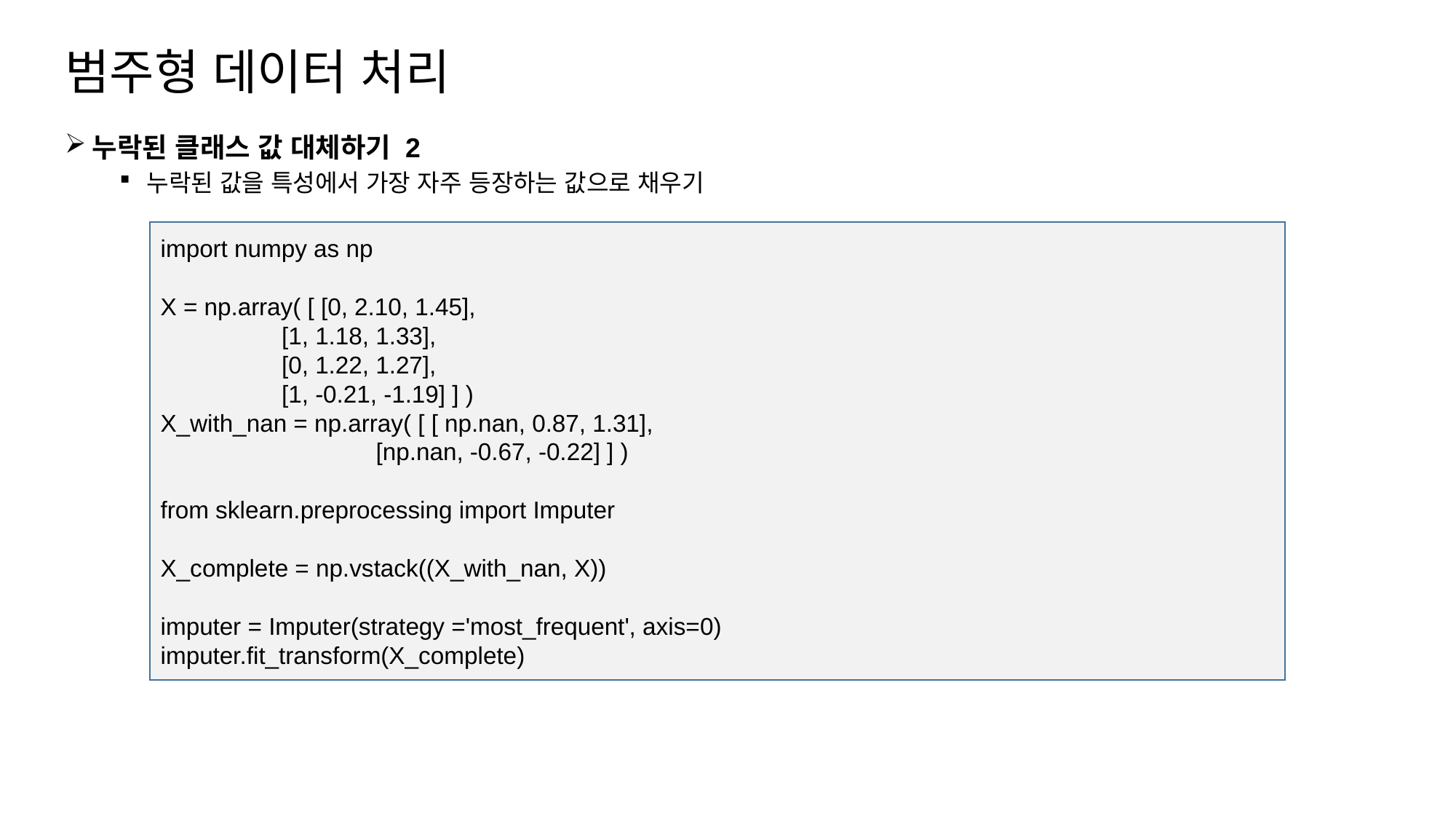

# 범주형 데이터 처리
누락된 클래스 값 대체하기 2
누락된 값을 특성에서 가장 자주 등장하는 값으로 채우기

import numpy as np

X = np.array( [ [0, 2.10, 1.45],
                  [1, 1.18, 1.33],
                  [0, 1.22, 1.27],
                  [1, -0.21, -1.19] ] )
X_with_nan = np.array( [ [ np.nan, 0.87, 1.31],
                                [np.nan, -0.67, -0.22] ] )

from sklearn.preprocessing import Imputer

X_complete = np.vstack((X_with_nan, X))

imputer = Imputer(strategy ='most_frequent', axis=0)
imputer.fit_transform(X_complete)